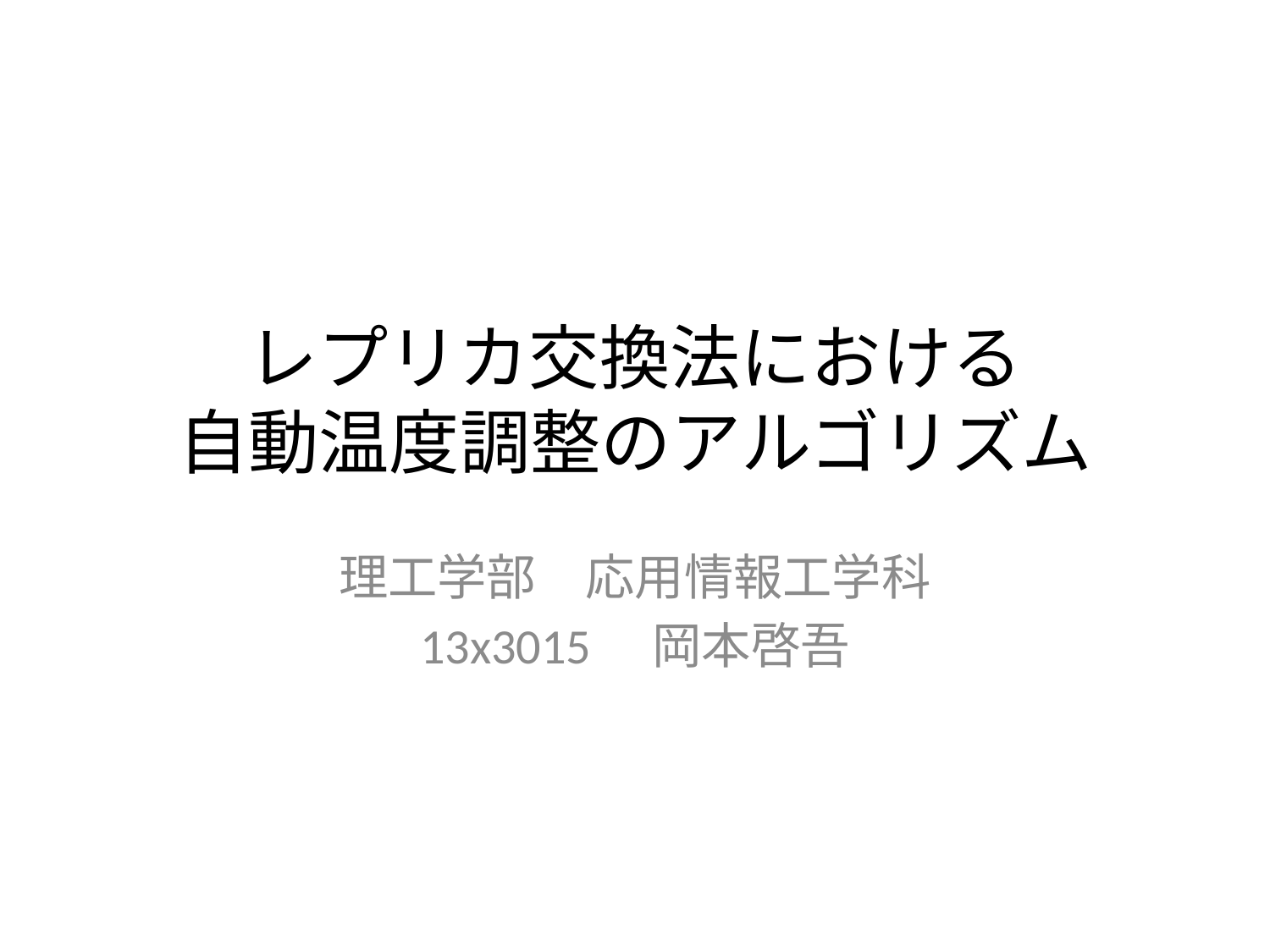

# レプリカ交換法における 自動温度調整のアルゴリズム
理工学部　応用情報工学科
13x3015　岡本啓吾